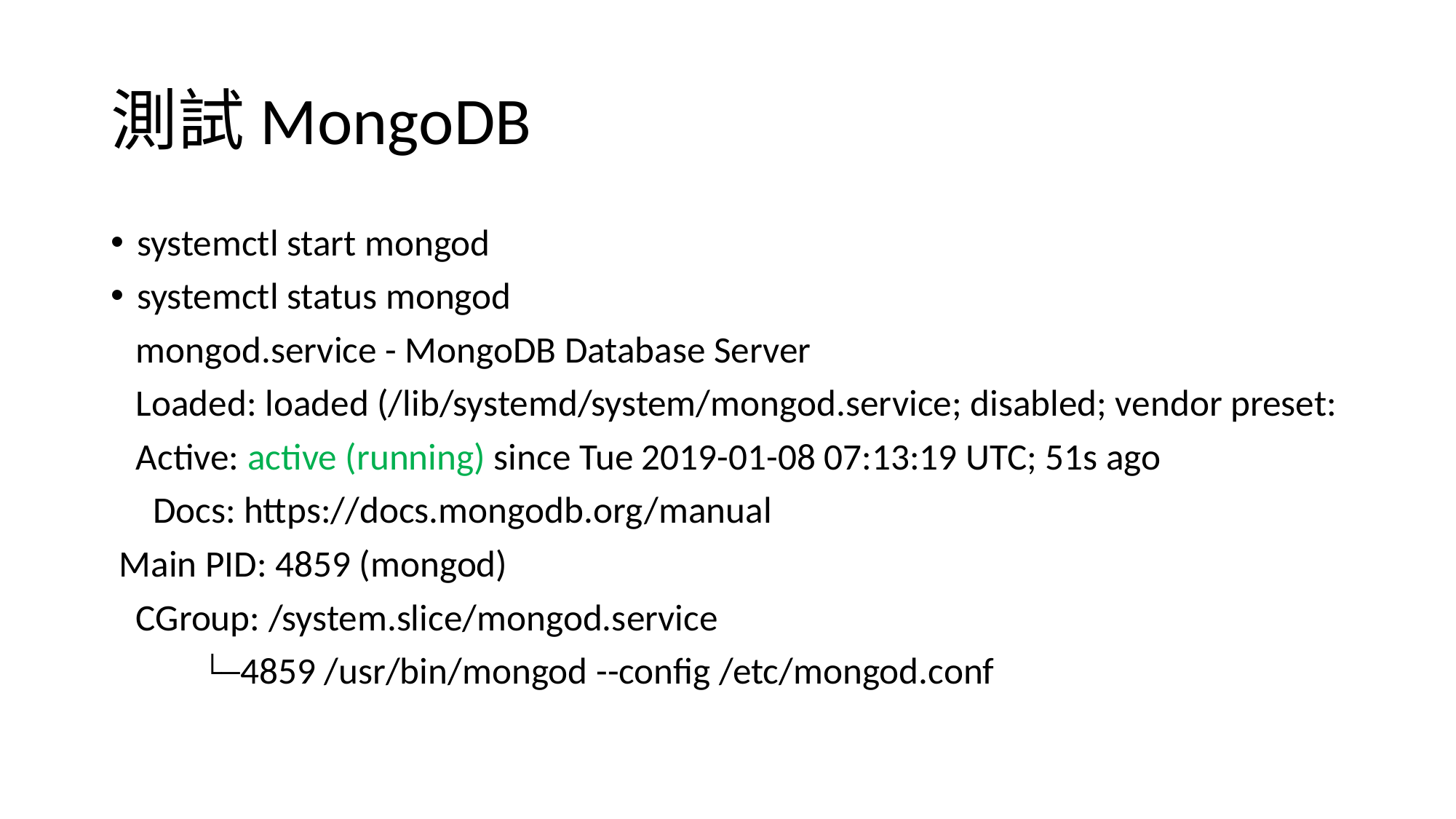

# 測試MongoDB
systemctl start mongod
systemctl status mongod
   mongod.service - MongoDB Database Server
   Loaded: loaded (/lib/systemd/system/mongod.service; disabled; vendor preset:
   Active: active (running) since Tue 2019-01-08 07:13:19 UTC; 51s ago
     Docs: https://docs.mongodb.org/manual
 Main PID: 4859 (mongod)
   CGroup: /system.slice/mongod.service
           └─4859 /usr/bin/mongod --config /etc/mongod.conf